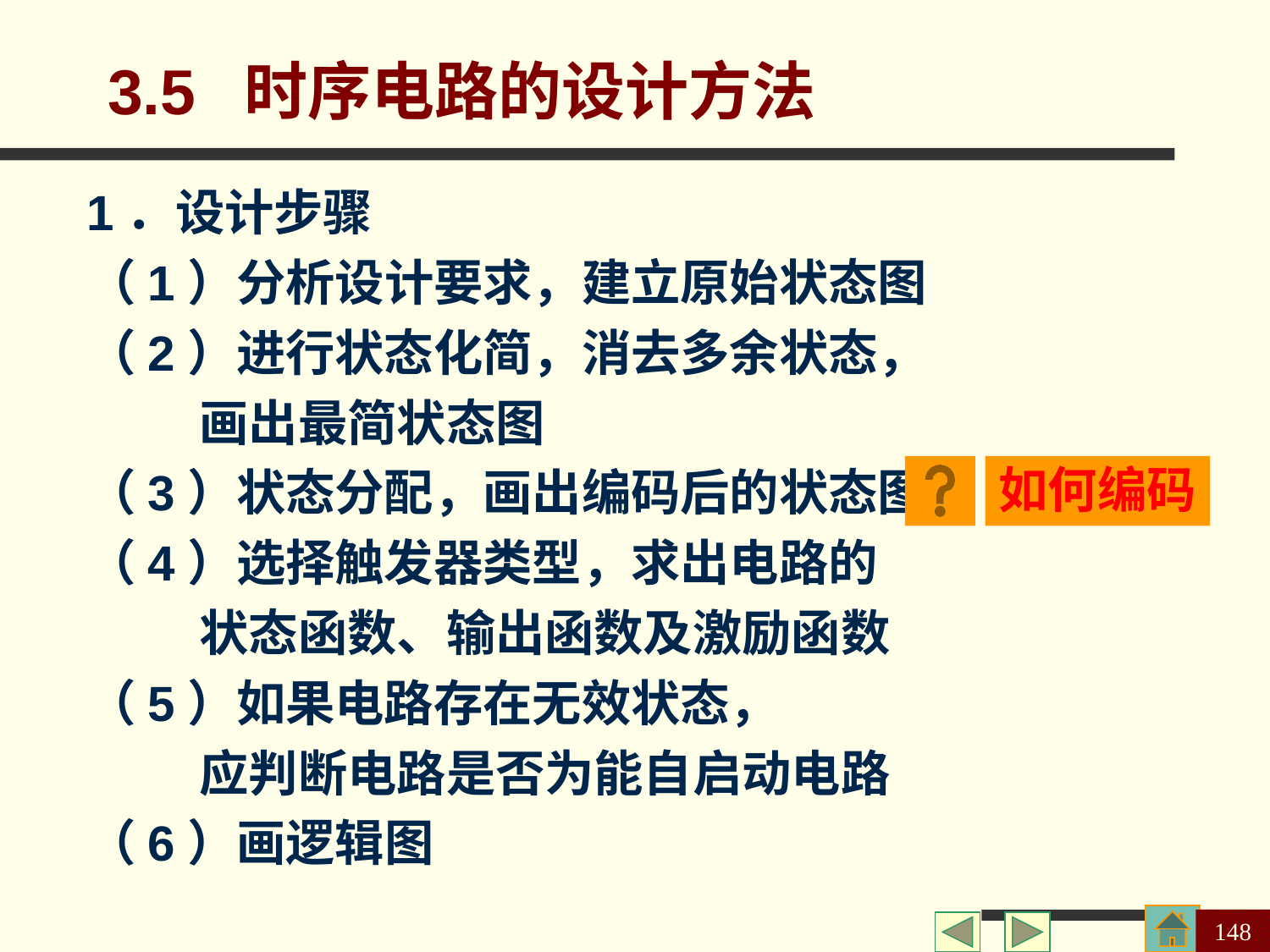

3.5  时序电路的设计方法
1．设计步骤
（1）分析设计要求，建立原始状态图
（2）进行状态化简，消去多余状态，
         画出最简状态图
（3）状态分配，画出编码后的状态图
（4）选择触发器类型，求出电路的
         状态函数、输出函数及激励函数
（5）如果电路存在无效状态，
         应判断电路是否为能自启动电路
（6）画逻辑图

如何编码
148